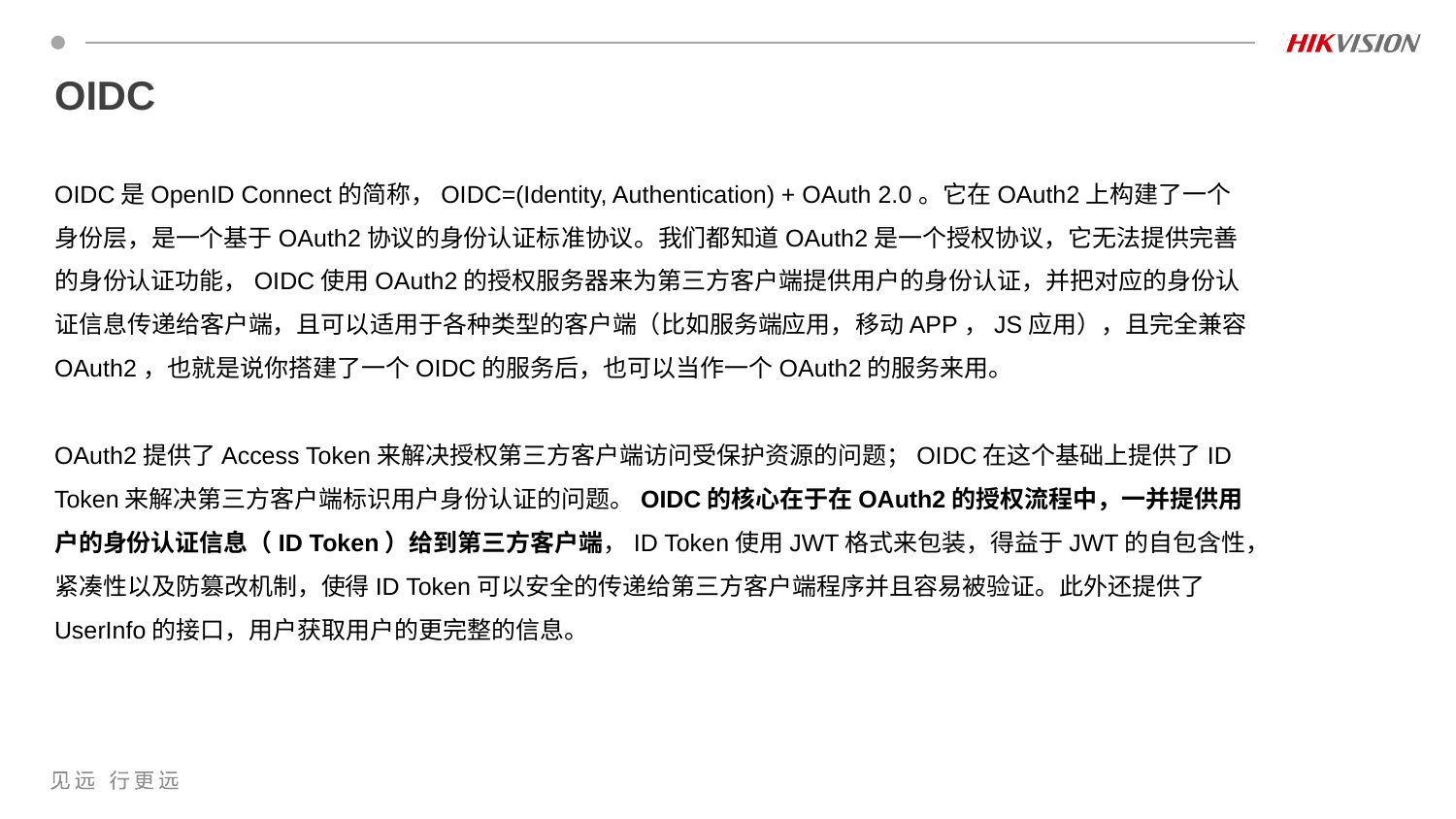

# OIDC
OIDC是OpenID Connect的简称，OIDC=(Identity, Authentication) + OAuth 2.0。它在OAuth2上构建了一个身份层，是一个基于OAuth2协议的身份认证标准协议。我们都知道OAuth2是一个授权协议，它无法提供完善的身份认证功能，OIDC使用OAuth2的授权服务器来为第三方客户端提供用户的身份认证，并把对应的身份认证信息传递给客户端，且可以适用于各种类型的客户端（比如服务端应用，移动APP，JS应用），且完全兼容OAuth2，也就是说你搭建了一个OIDC的服务后，也可以当作一个OAuth2的服务来用。

OAuth2提供了Access Token来解决授权第三方客户端访问受保护资源的问题；OIDC在这个基础上提供了ID Token来解决第三方客户端标识用户身份认证的问题。OIDC的核心在于在OAuth2的授权流程中，一并提供用户的身份认证信息（ID Token）给到第三方客户端，ID Token使用JWT格式来包装，得益于JWT的自包含性，紧凑性以及防篡改机制，使得ID Token可以安全的传递给第三方客户端程序并且容易被验证。此外还提供了UserInfo的接口，用户获取用户的更完整的信息。